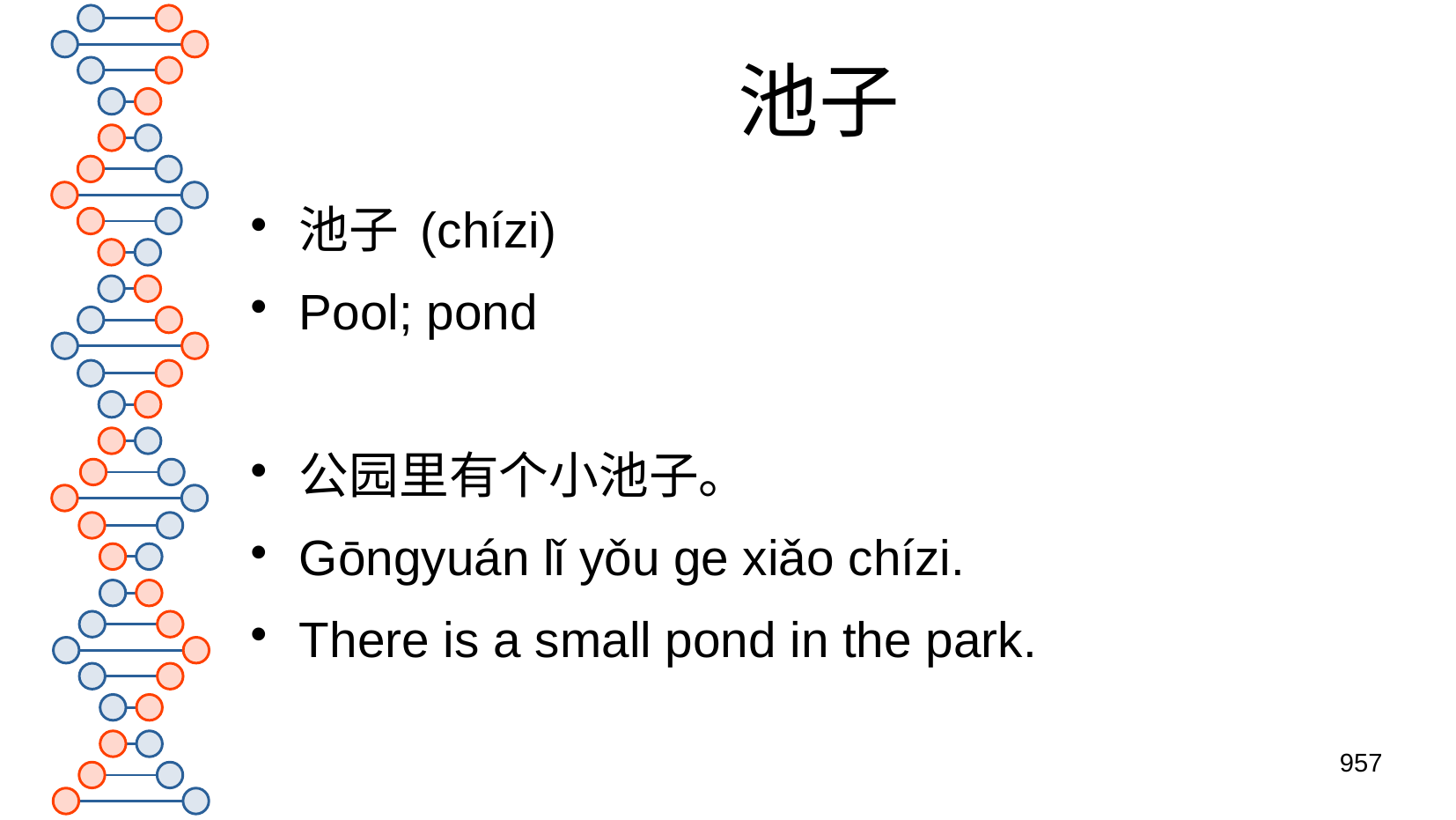

# 池子
池子 (chízi)
Pool; pond

公园里有个小池子。
Gōngyuán lǐ yǒu ge xiǎo chízi.
There is a small pond in the park.

957